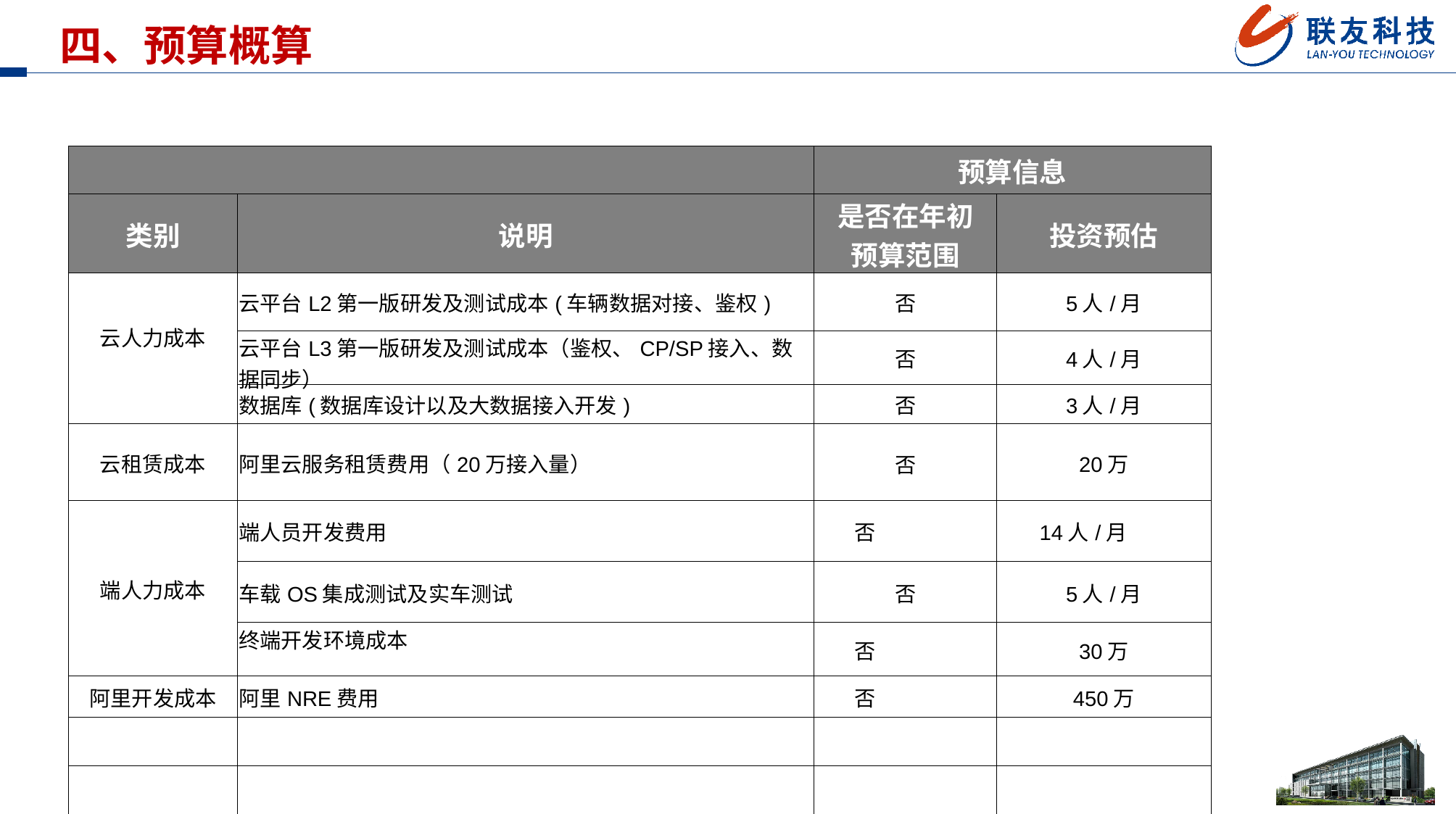

四、预算概算
|  |  | 预算信息 |  |
| --- | --- | --- | --- |
| 类别 | 说明 | 是否在年初 预算范围 | 投资预估 |
| 云人力成本 | 云平台L2第一版研发及测试成本(车辆数据对接、鉴权) | 否 | 5人/月 |
|  | 云平台L3第一版研发及测试成本（鉴权、CP/SP接入、数据同步） | 否 | 4人/月 |
|  | 数据库(数据库设计以及大数据接入开发) | 否 | 3人/月 |
| 云租赁成本 | 阿里云服务租赁费用（20万接入量） | 否 | 20万 |
| 端人力成本 | 端人员开发费用 | 否 | 14人/月 |
|  | 车载OS集成测试及实车测试 | 否 | 5人/月 |
|  | 终端开发环境成本 | 否 | 30万 |
| 阿里开发成本 | 阿里NRE费用 | 否 | 450万 |
|  |  |  |  |
|  |  |  |  |